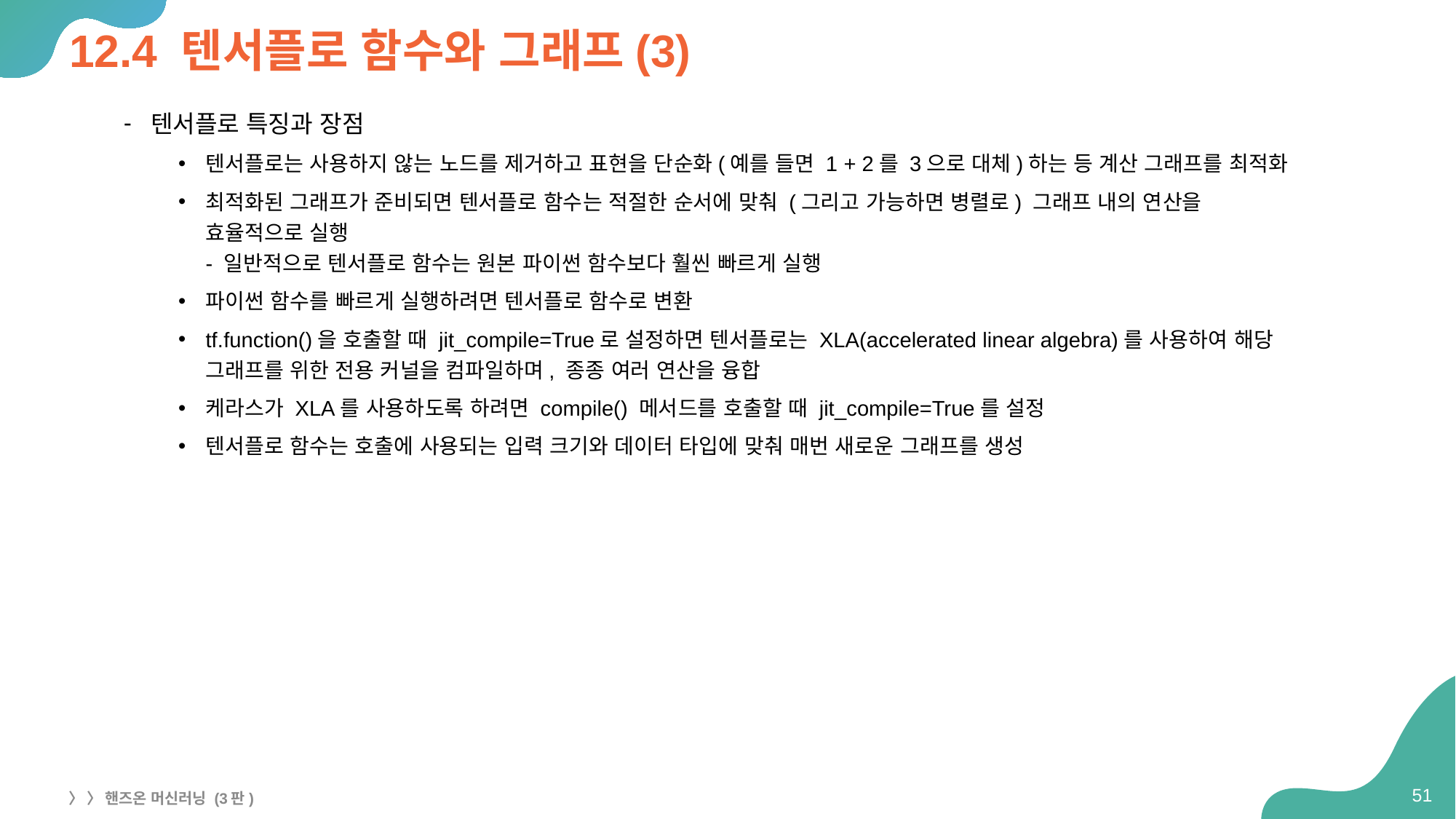

# 12.4 텐서플로 함수와 그래프(3)
텐서플로 특징과 장점
텐서플로는 사용하지 않는 노드를 제거하고 표현을 단순화(예를 들면 1 + 2를 3으로 대체)하는 등 계산 그래프를 최적화
최적화된 그래프가 준비되면 텐서플로 함수는 적절한 순서에 맞춰 (그리고 가능하면 병렬로) 그래프 내의 연산을
효율적으로 실행
- 일반적으로 텐서플로 함수는 원본 파이썬 함수보다 훨씬 빠르게 실행
파이썬 함수를 빠르게 실행하려면 텐서플로 함수로 변환
tf.function()을 호출할 때 jit_compile=True로 설정하면 텐서플로는 XLA(accelerated linear algebra)를 사용하여 해당
그래프를 위한 전용 커널을 컴파일하며, 종종 여러 연산을 융합
케라스가 XLA를 사용하도록 하려면 compile() 메서드를 호출할 때 jit_compile=True를 설정
텐서플로 함수는 호출에 사용되는 입력 크기와 데이터 타입에 맞춰 매번 새로운 그래프를 생성
51
〉 〉 핸즈온 머신러닝 (3판)